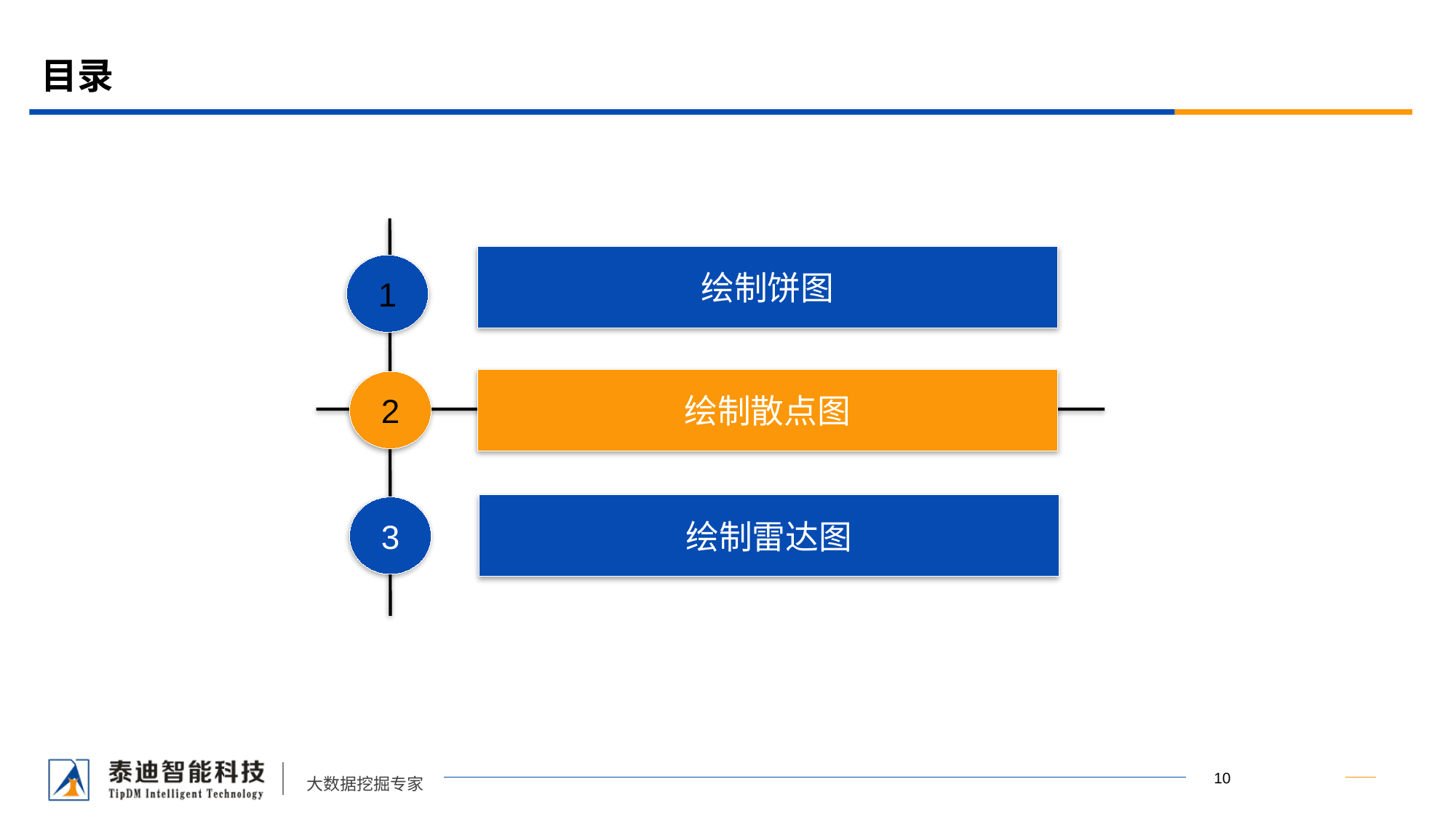

# 目录
绘制饼图
1
绘制散点图
2

绘制雷达图
3